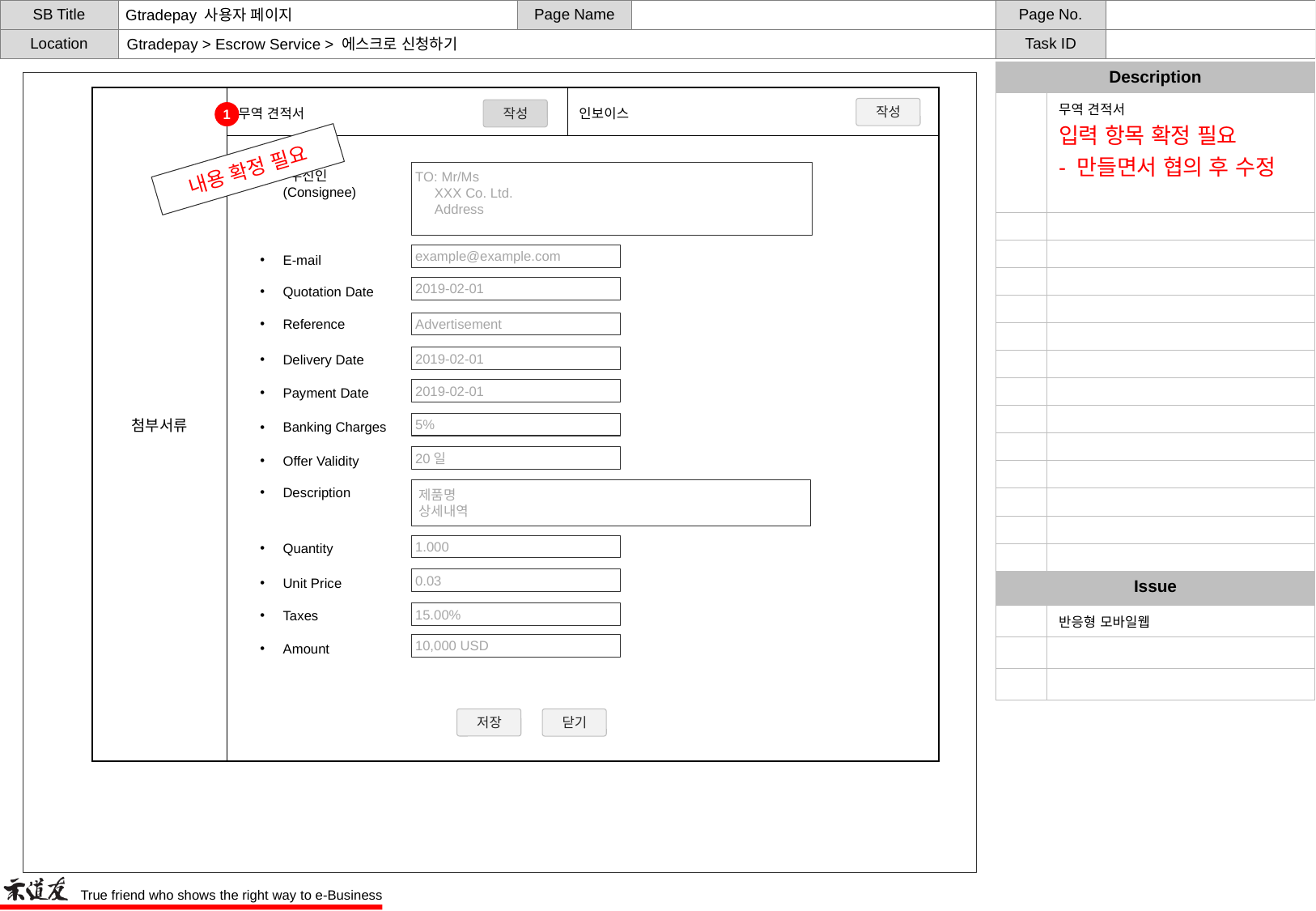

# Gtradepay 사용자 페이지
Gtradepay > Escrow Service > 에스크로 신청하기
| Description |  |
| --- | --- |
|  | 무역 견적서 입력 항목 확정 필요 - 만들면서 협의 후 수정 |
|  |  |
|  |  |
|  |  |
|  |  |
|  |  |
|  |  |
|  |  |
|  |  |
|  |  |
|  |  |
|  |  |
|  |  |
|  |  |
| Issue |  |
|  | 반응형 모바일웹 |
|  |  |
|  |  |

| 첨부서류 | 무역 견적서 | 인보이스 |
| --- | --- | --- |
|  |  |  |
작성
작성
1
내용 확정 필요
 수신인(Consignee)
 TO: Mr/Ms
      XXX Co. Ltd.
      Address
 example@example.com
E-mail
 2019-02-01
Quotation Date
Reference
 Advertisement
Delivery Date
 2019-02-01
Payment Date
 2019-02-01
Banking Charges
 5%
Offer Validity
 20일
Description
 제품명
 상세내역
Quantity
 1.000
Unit Price
 0.03
Taxes
 15.00%
Amount
 10,000 USD
저장
닫기